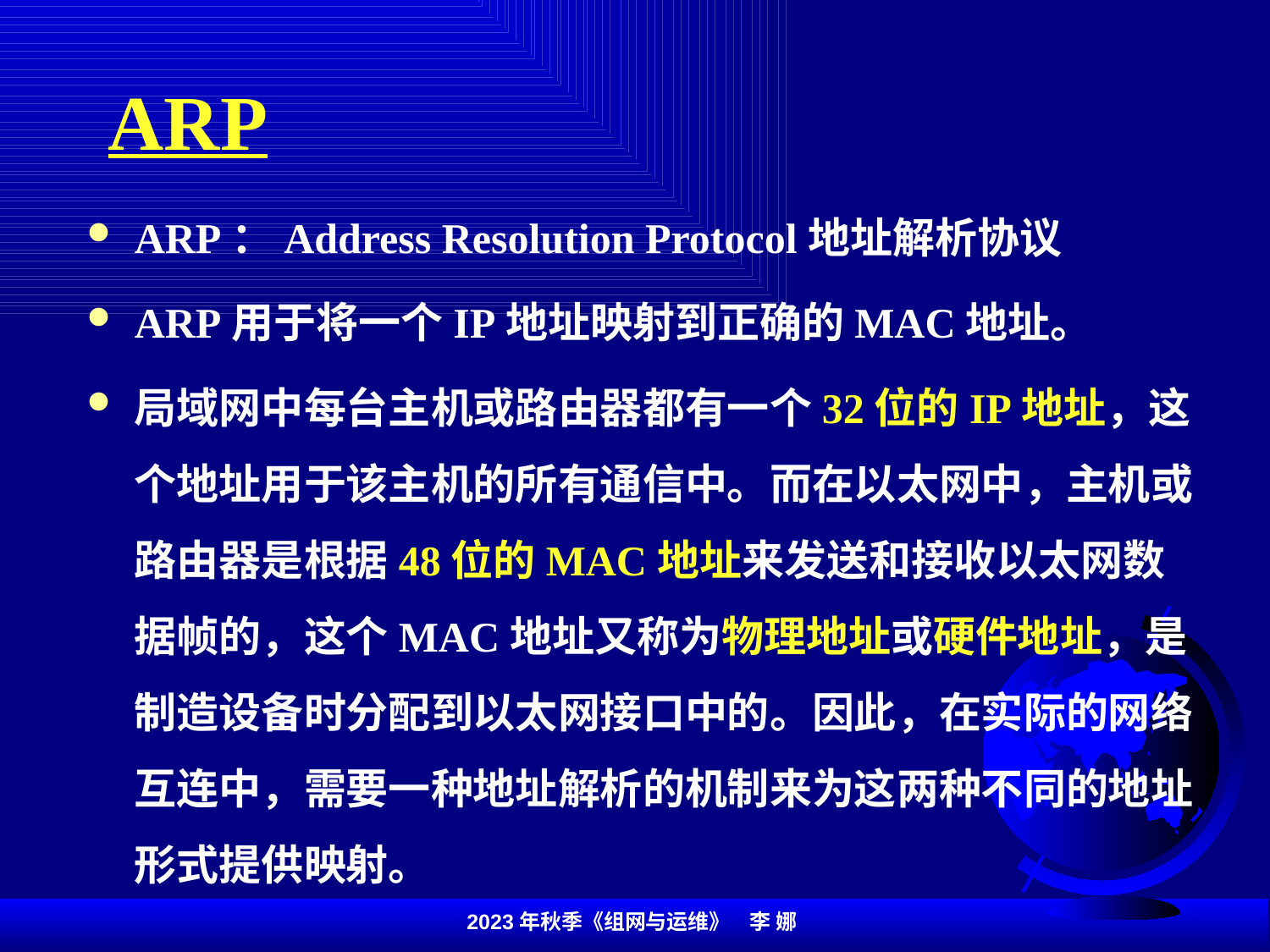

# ARP
ARP：Address Resolution Protocol地址解析协议
ARP用于将一个IP地址映射到正确的MAC地址。
局域网中每台主机或路由器都有一个32位的IP地址，这个地址用于该主机的所有通信中。而在以太网中，主机或路由器是根据48位的MAC地址来发送和接收以太网数据帧的，这个MAC地址又称为物理地址或硬件地址，是制造设备时分配到以太网接口中的。因此，在实际的网络互连中，需要一种地址解析的机制来为这两种不同的地址形式提供映射。
9